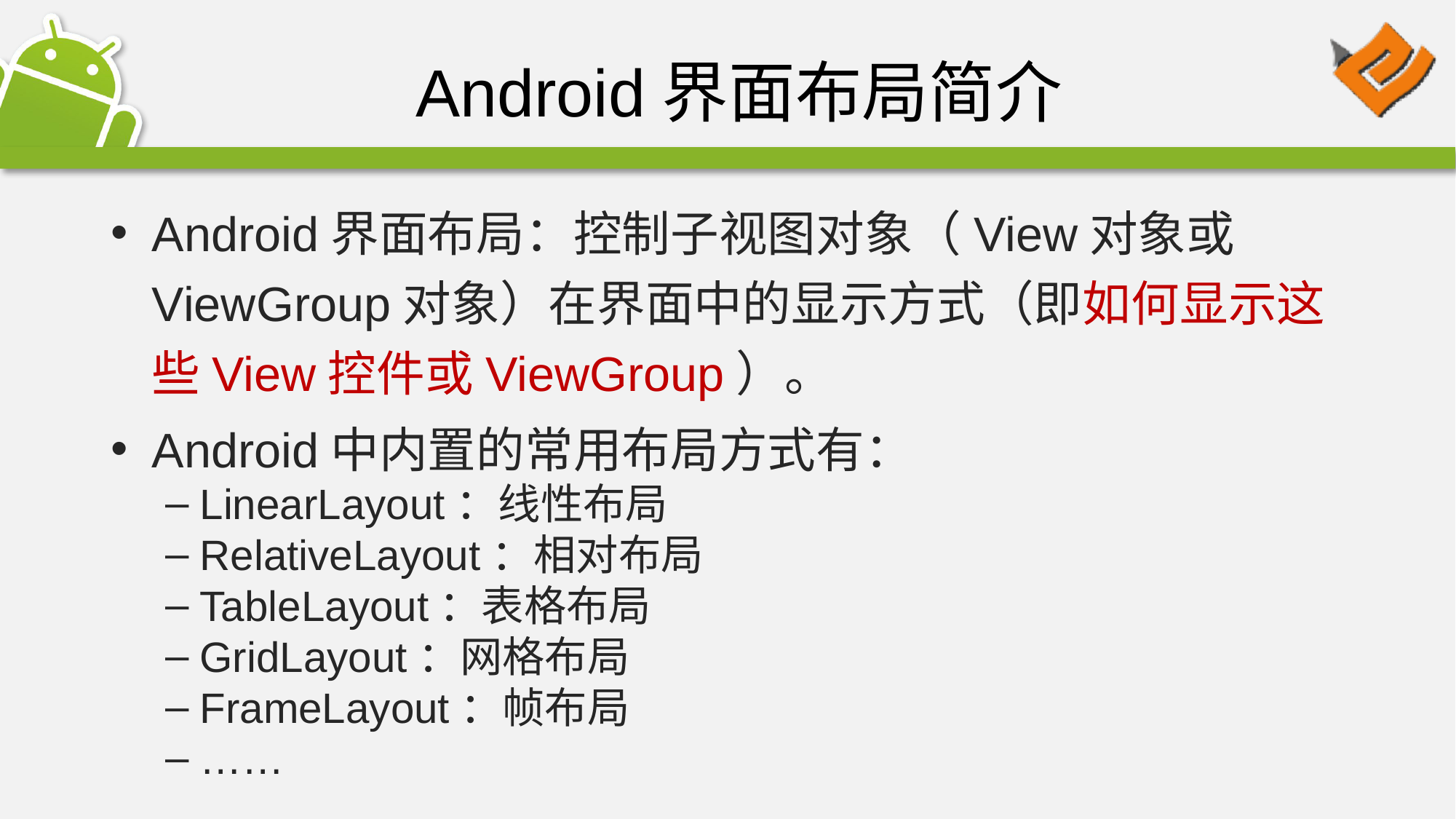

# Android界面布局简介
Android界面布局：控制子视图对象（View对象或ViewGroup对象）在界面中的显示方式（即如何显示这些View控件或ViewGroup）。
Android中内置的常用布局方式有：
LinearLayout：线性布局
RelativeLayout：相对布局
TableLayout：表格布局
GridLayout：网格布局
FrameLayout：帧布局
……